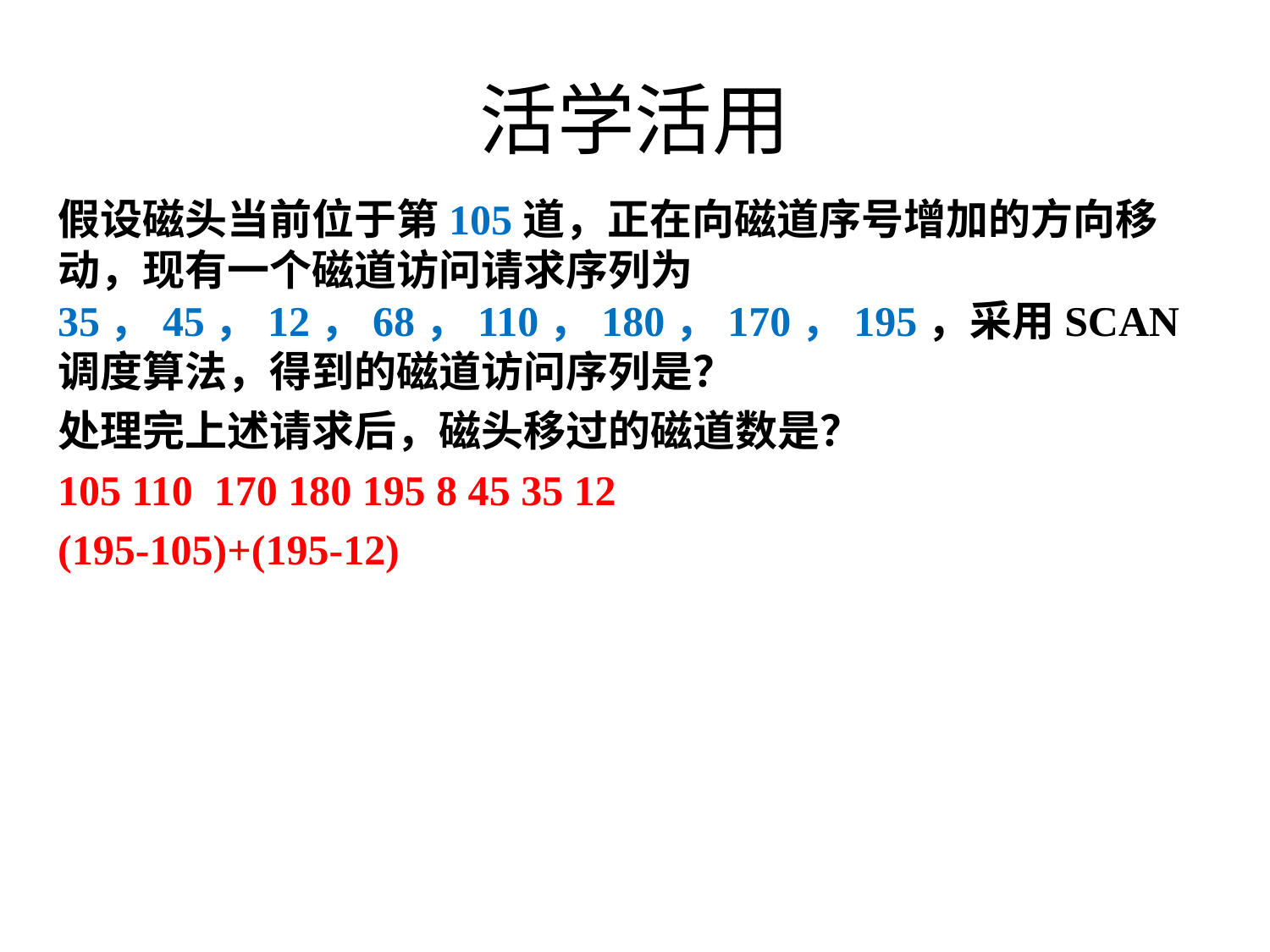

# 活学活用
假设磁头当前位于第105道，正在向磁道序号增加的方向移动，现有一个磁道访问请求序列为35，45，12，68，110，180，170，195，采用SCAN调度算法，得到的磁道访问序列是？
处理完上述请求后，磁头移过的磁道数是？
105 110  170 180 195 8 45 35 12
(195-105)+(195-12)